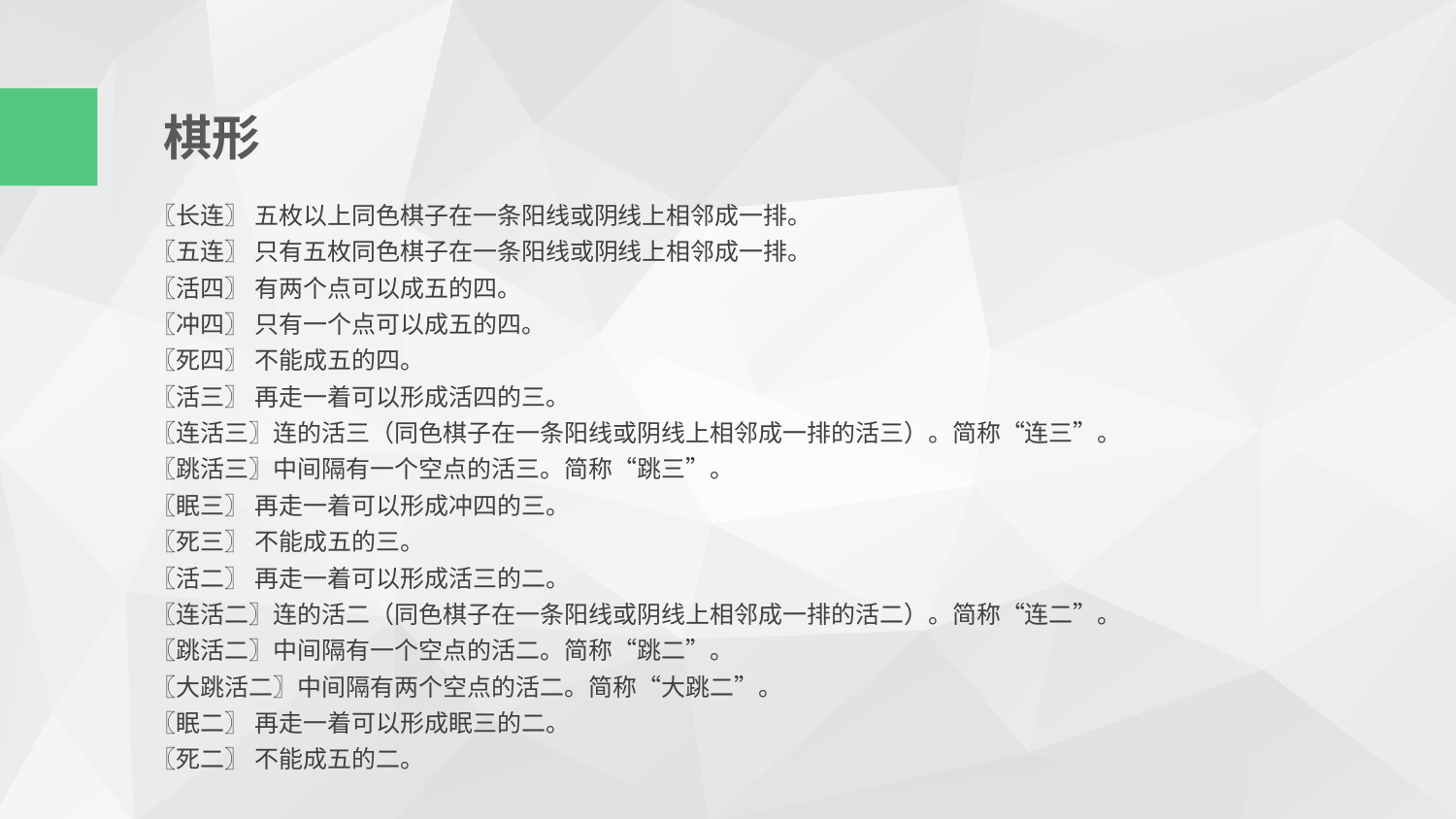

棋形
〖长连〗	五枚以上同色棋子在一条阳线或阴线上相邻成一排。
〖五连〗	只有五枚同色棋子在一条阳线或阴线上相邻成一排。
〖活四〗	有两个点可以成五的四。
〖冲四〗	只有一个点可以成五的四。
〖死四〗	不能成五的四。
〖活三〗	再走一着可以形成活四的三。
〖连活三〗连的活三（同色棋子在一条阳线或阴线上相邻成一排的活三）。简称“连三”。
〖跳活三〗中间隔有一个空点的活三。简称“跳三”。
〖眠三〗	再走一着可以形成冲四的三。
〖死三〗	不能成五的三。
〖活二〗	再走一着可以形成活三的二。
〖连活二〗连的活二（同色棋子在一条阳线或阴线上相邻成一排的活二）。简称“连二”。
〖跳活二〗中间隔有一个空点的活二。简称“跳二”。
〖大跳活二〗中间隔有两个空点的活二。简称“大跳二”。
〖眠二〗	再走一着可以形成眠三的二。
〖死二〗	不能成五的二。